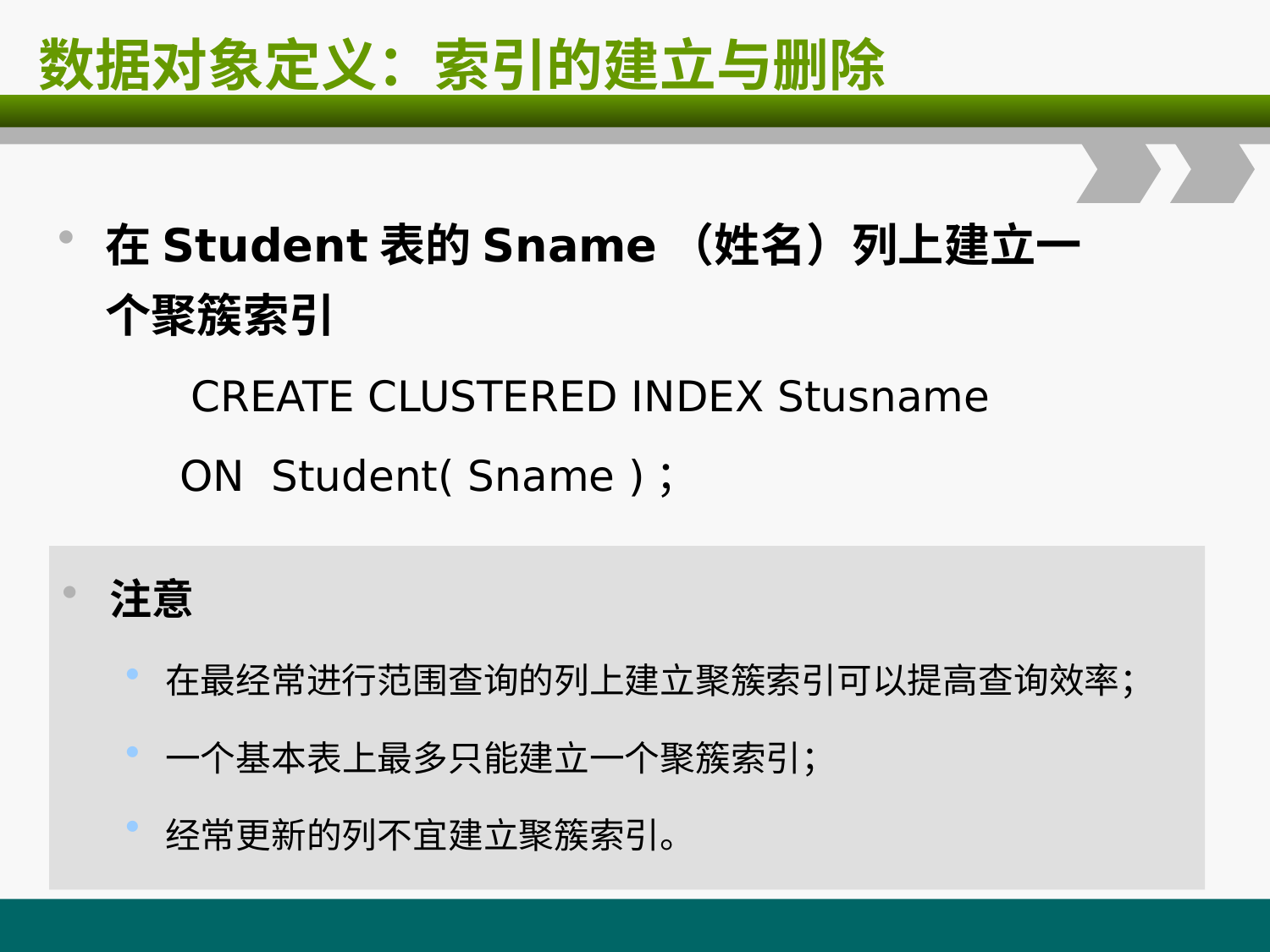

# 数据对象定义：索引的建立与删除
在Student表的Sname（姓名）列上建立一个聚簇索引
         CREATE CLUSTERED INDEX Stusname
         ON  Student( Sname )；

注意
在最经常进行范围查询的列上建立聚簇索引可以提高查询效率；
一个基本表上最多只能建立一个聚簇索引；
经常更新的列不宜建立聚簇索引。